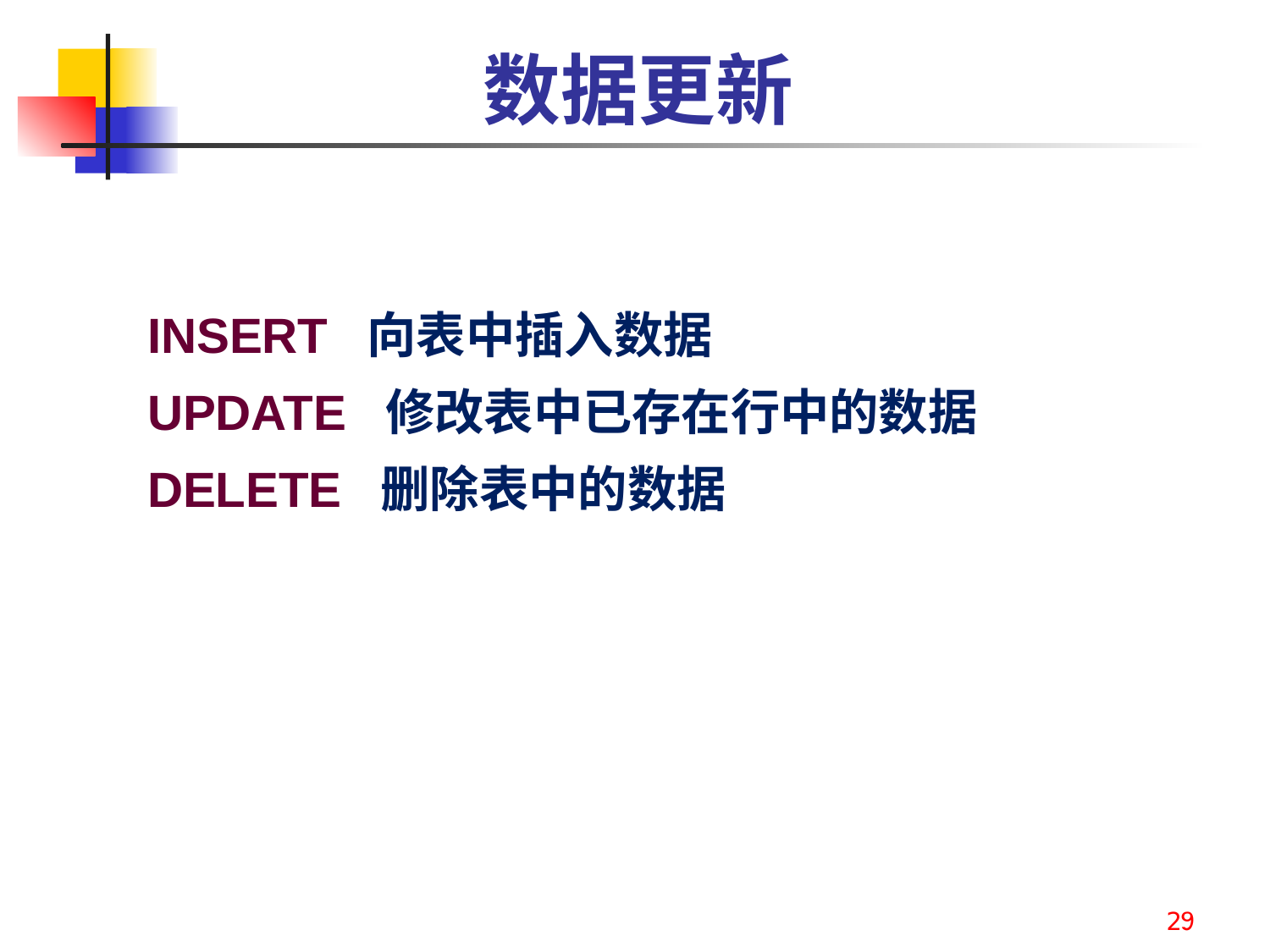

# 数据更新
INSERT  向表中插入数据
UPDATE  修改表中已存在行中的数据
DELETE  删除表中的数据
29